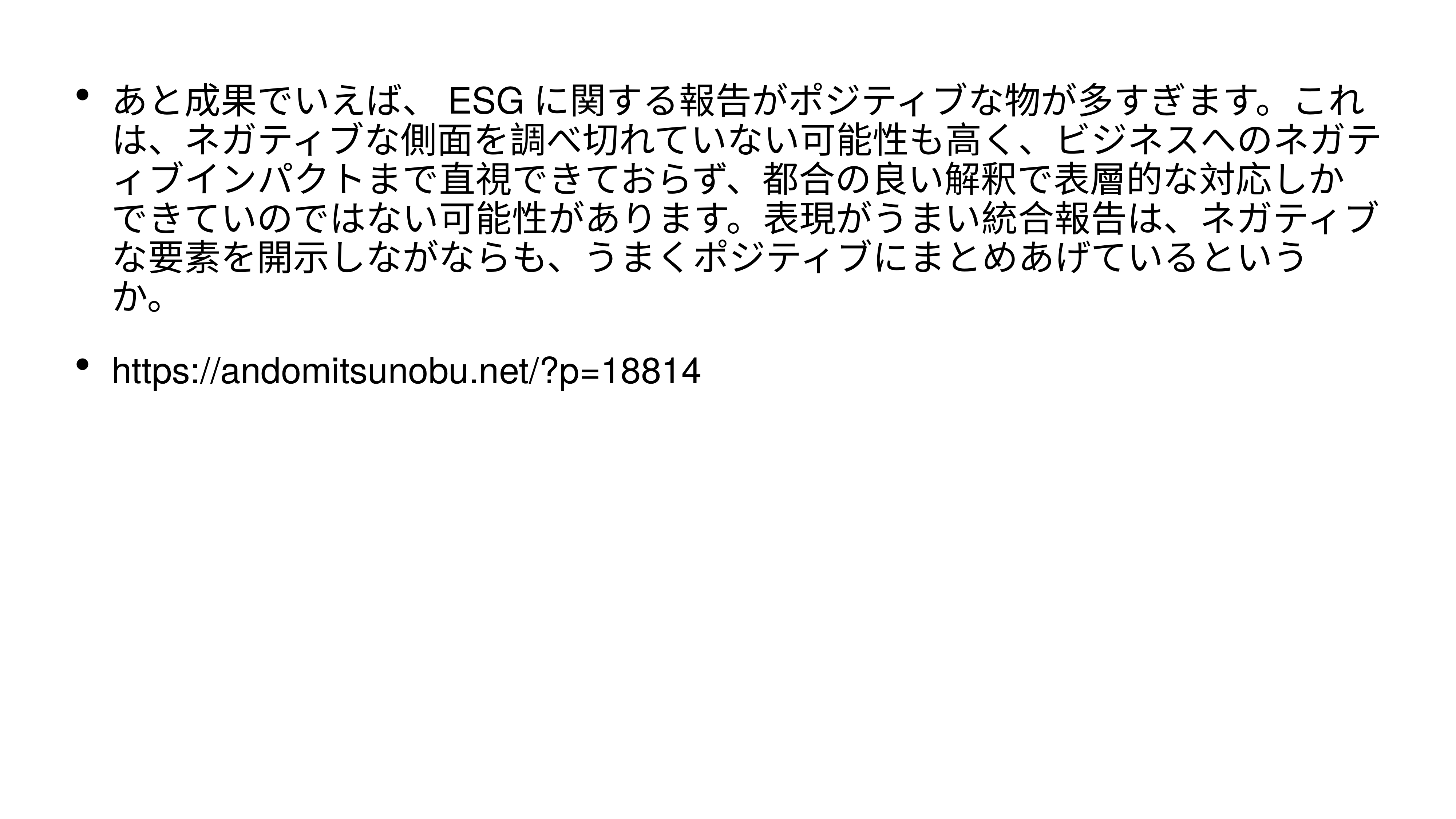

あと成果でいえば、ESGに関する報告がポジティブな物が多すぎます。これは、ネガティブな側面を調べ切れていない可能性も高く、ビジネスへのネガティブインパクトまで直視できておらず、都合の良い解釈で表層的な対応しかできていのではない可能性があります。表現がうまい統合報告は、ネガティブな要素を開示しながならも、うまくポジティブにまとめあげているというか。
https://andomitsunobu.net/?p=18814